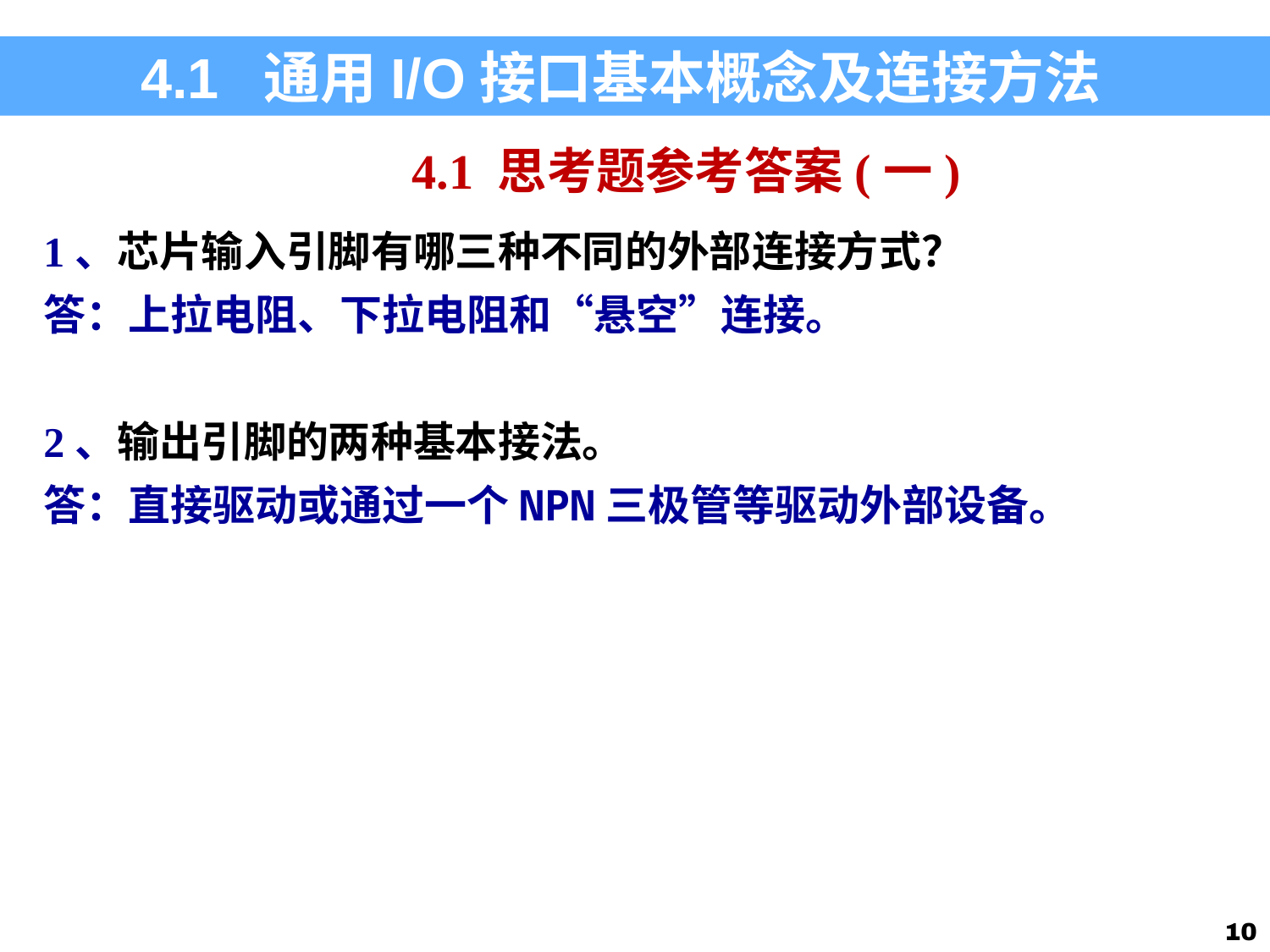

4.1  通用I/O接口基本概念及连接方法
4.1 思考题参考答案(一)
1、芯片输入引脚有哪三种不同的外部连接方式？
答：上拉电阻、下拉电阻和“悬空”连接。

2、输出引脚的两种基本接法。
答：直接驱动或通过一个NPN三极管等驱动外部设备。

10